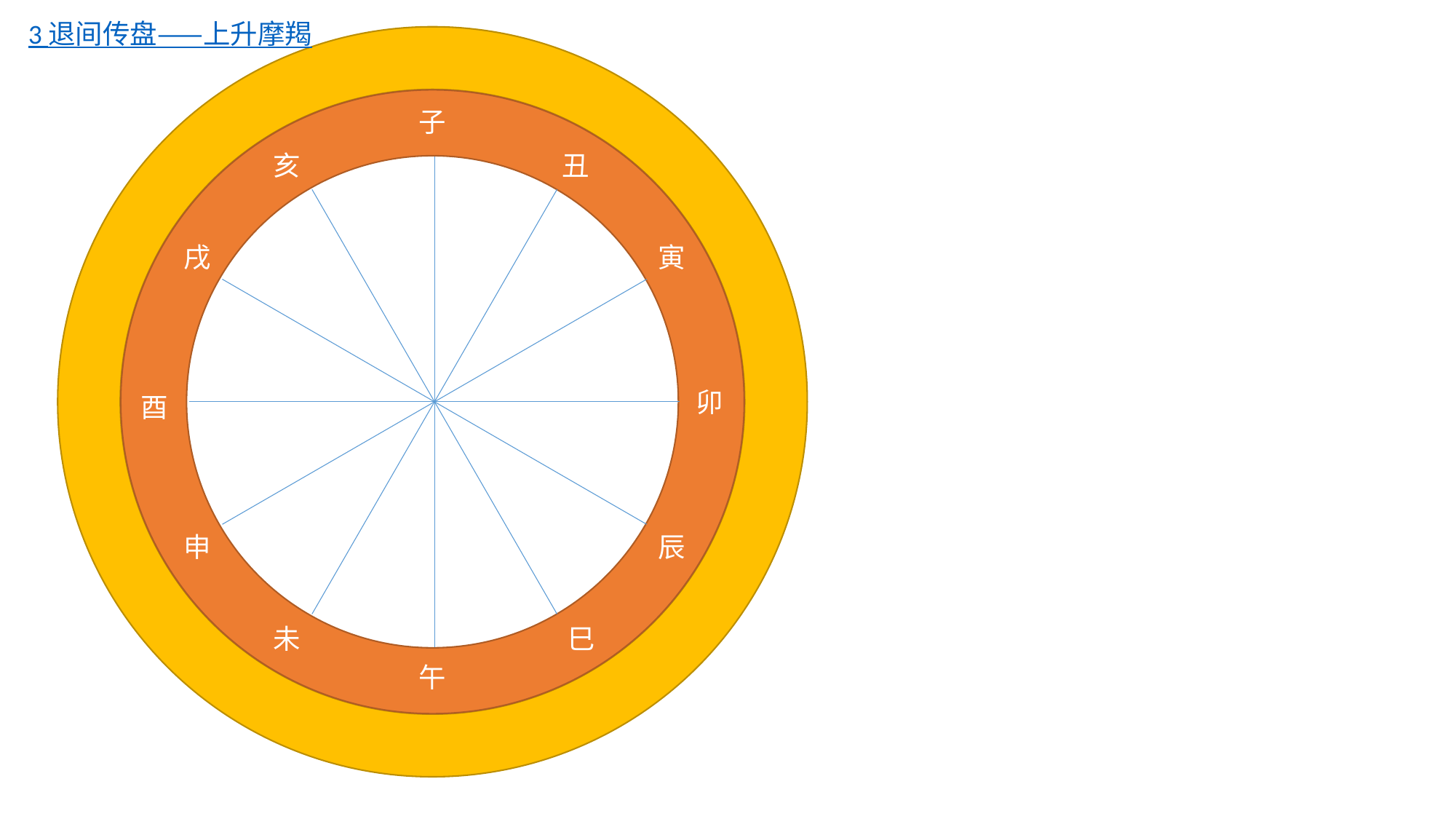

3 退间传盘——上升摩羯

子
亥
丑
戌
寅
卯
酉
申
辰
巳
未
午